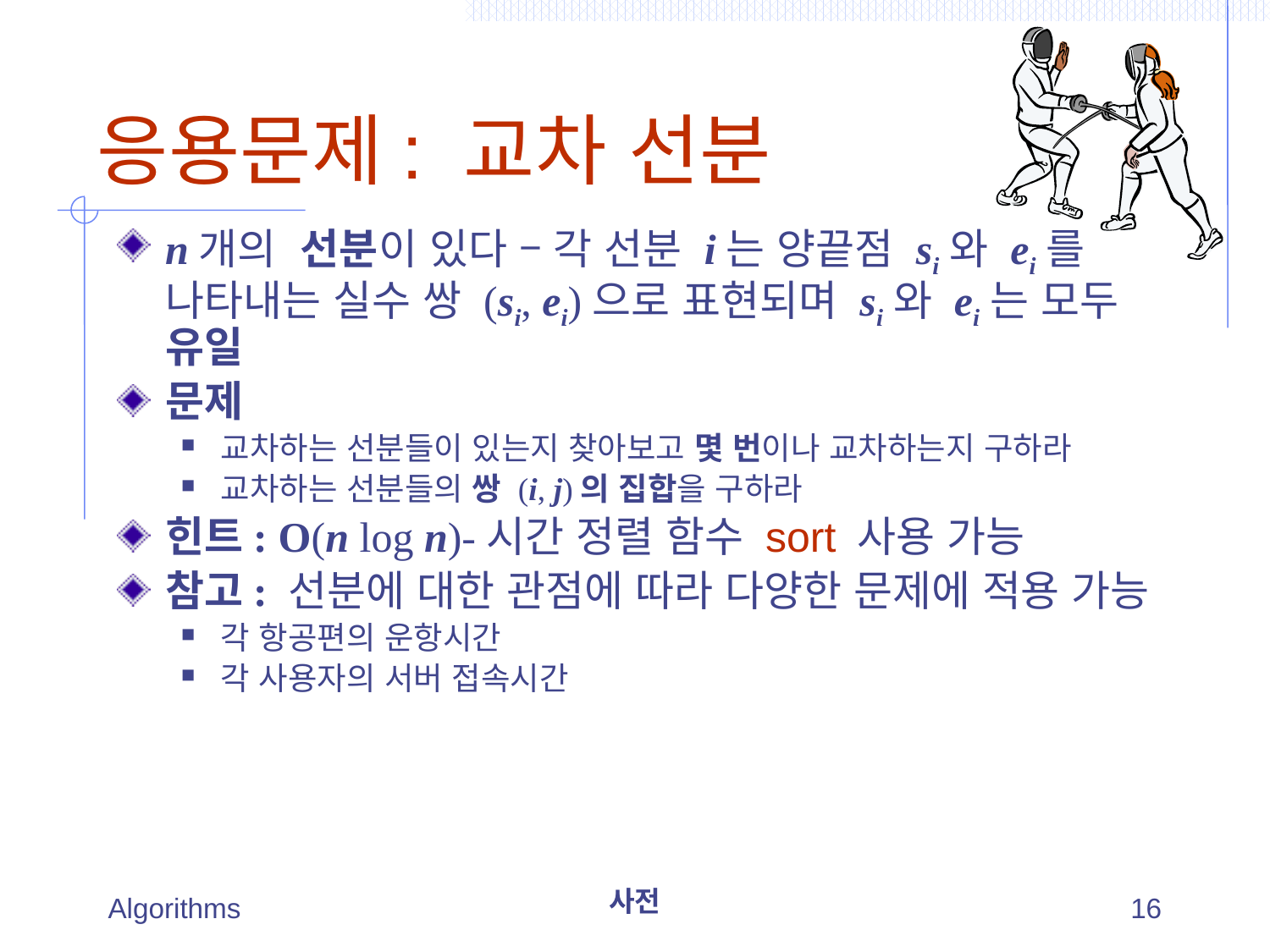

# 응용문제: 교차 선분
n개의  선분이 있다 – 각 선분 i는 양끝점 si와 ei를 나타내는 실수 쌍 (si, ei)으로 표현되며 si와 ei는 모두 유일
문제
교차하는 선분들이 있는지 찾아보고 몇 번이나 교차하는지 구하라
교차하는 선분들의 쌍 (i, j)의 집합을 구하라
힌트: O(n log n)-시간 정렬 함수 sort 사용 가능
참고: 선분에 대한 관점에 따라 다양한 문제에 적용 가능
각 항공편의 운항시간
각 사용자의 서버 접속시간
Algorithms
사전
16